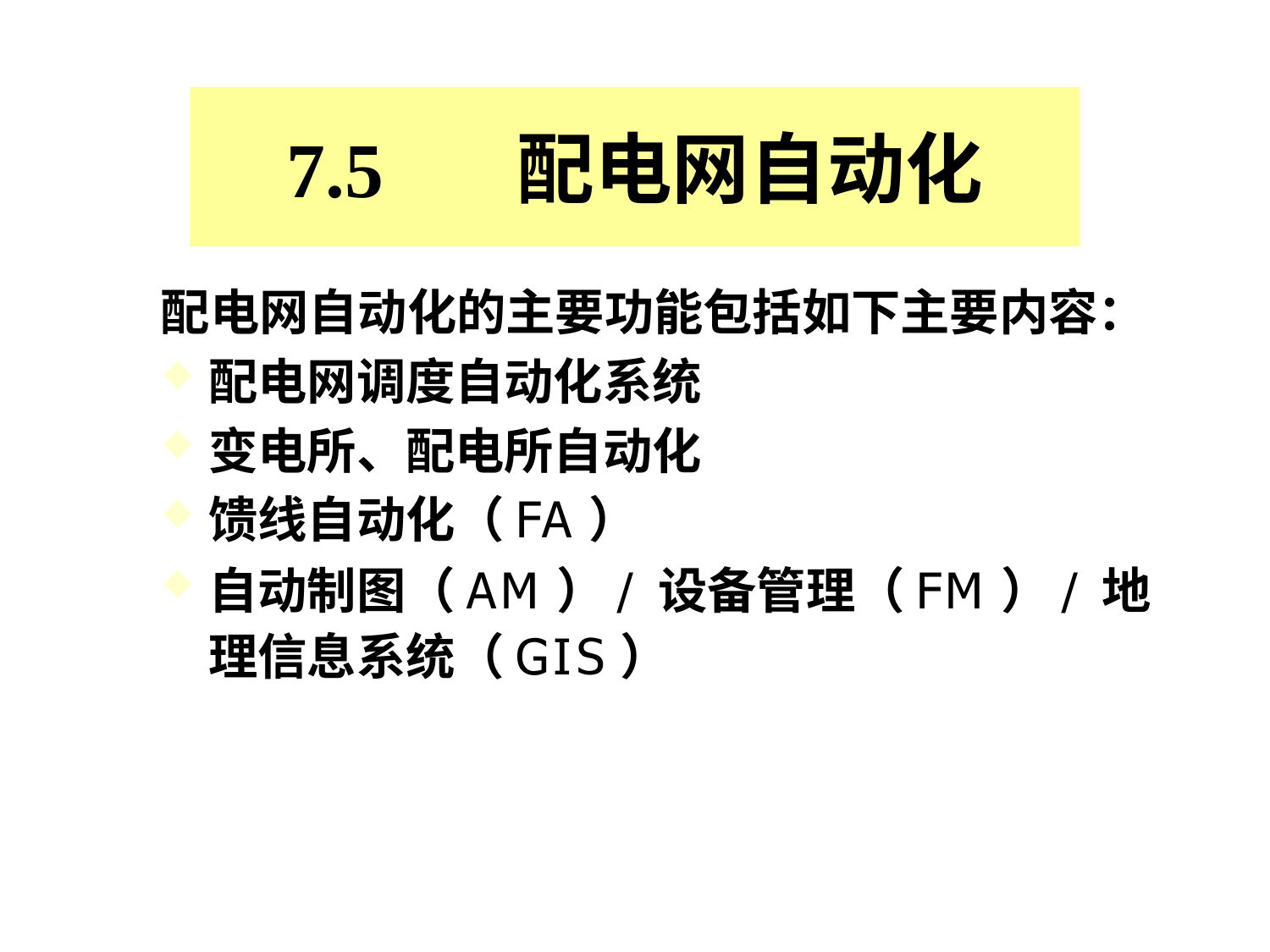

7.5     配电网自动化
配电网自动化的主要功能包括如下主要内容：
配电网调度自动化系统
变电所、配电所自动化
馈线自动化（FA）
自动制图（AM）/设备管理（FM）/地理信息系统（GIS）